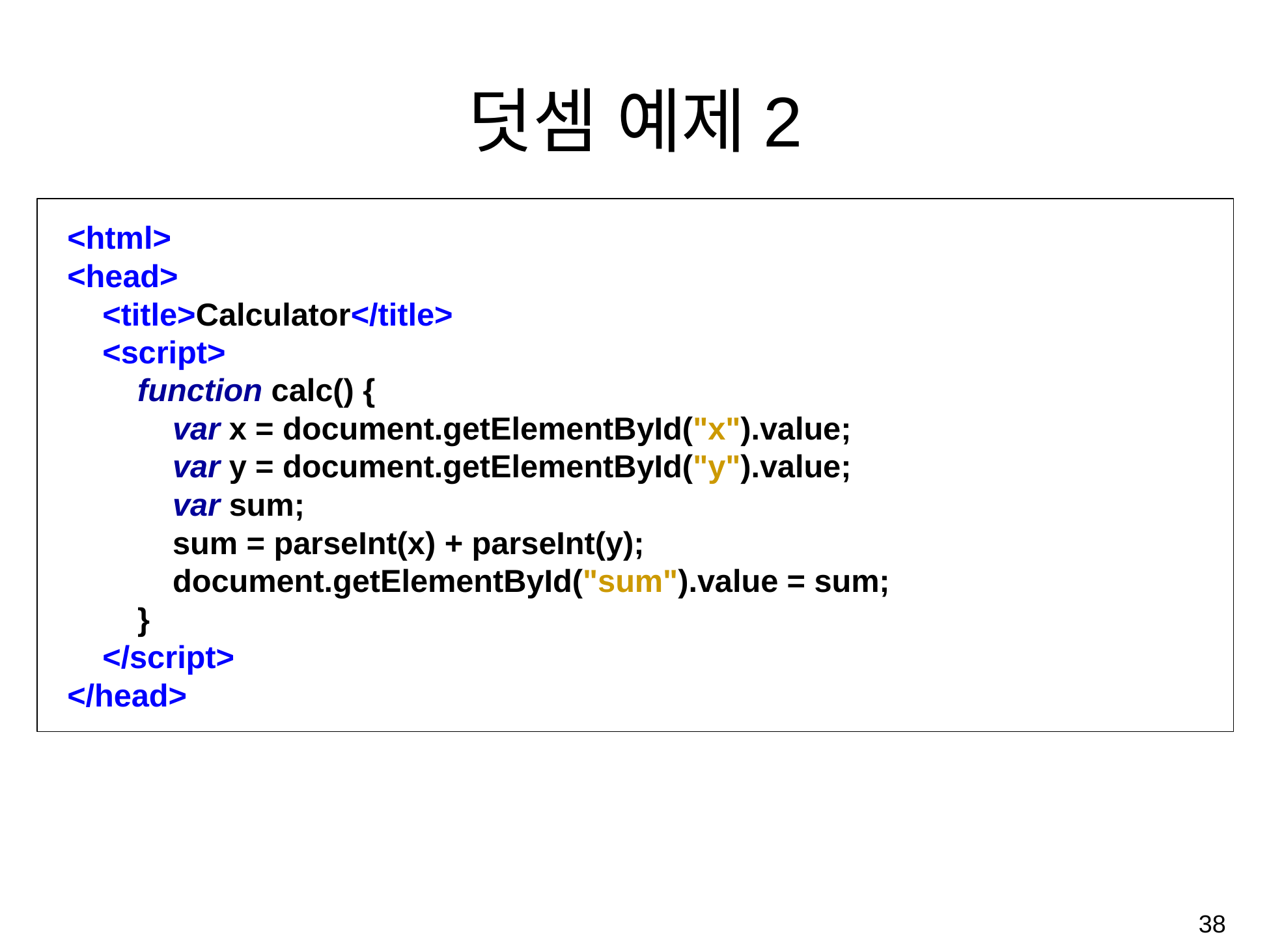

# 덧셈 예제2
<html>
<head>
    <title>Calculator</title>
    <script>
        function calc() {
            var x = document.getElementById("x").value;
            var y = document.getElementById("y").value;
            var sum;
            sum = parseInt(x) + parseInt(y);
            document.getElementById("sum").value = sum;
        }
    </script>
</head>
38